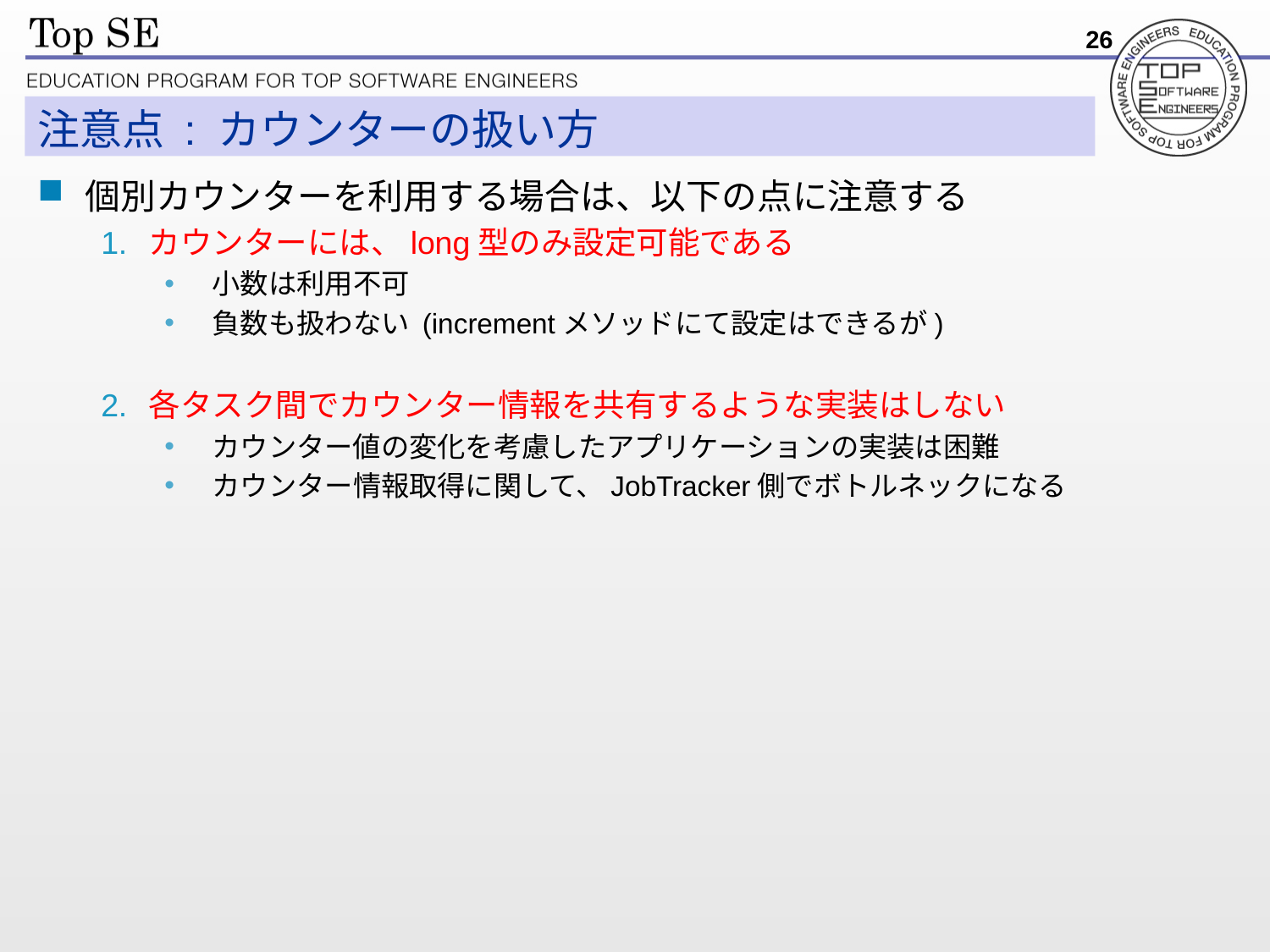

26
# 注意点 : カウンターの扱い方
個別カウンターを利用する場合は、以下の点に注意する
カウンターには、long型のみ設定可能である
小数は利用不可
負数も扱わない (incrementメソッドにて設定はできるが)

各タスク間でカウンター情報を共有するような実装はしない
カウンター値の変化を考慮したアプリケーションの実装は困難
カウンター情報取得に関して、JobTracker側でボトルネックになる